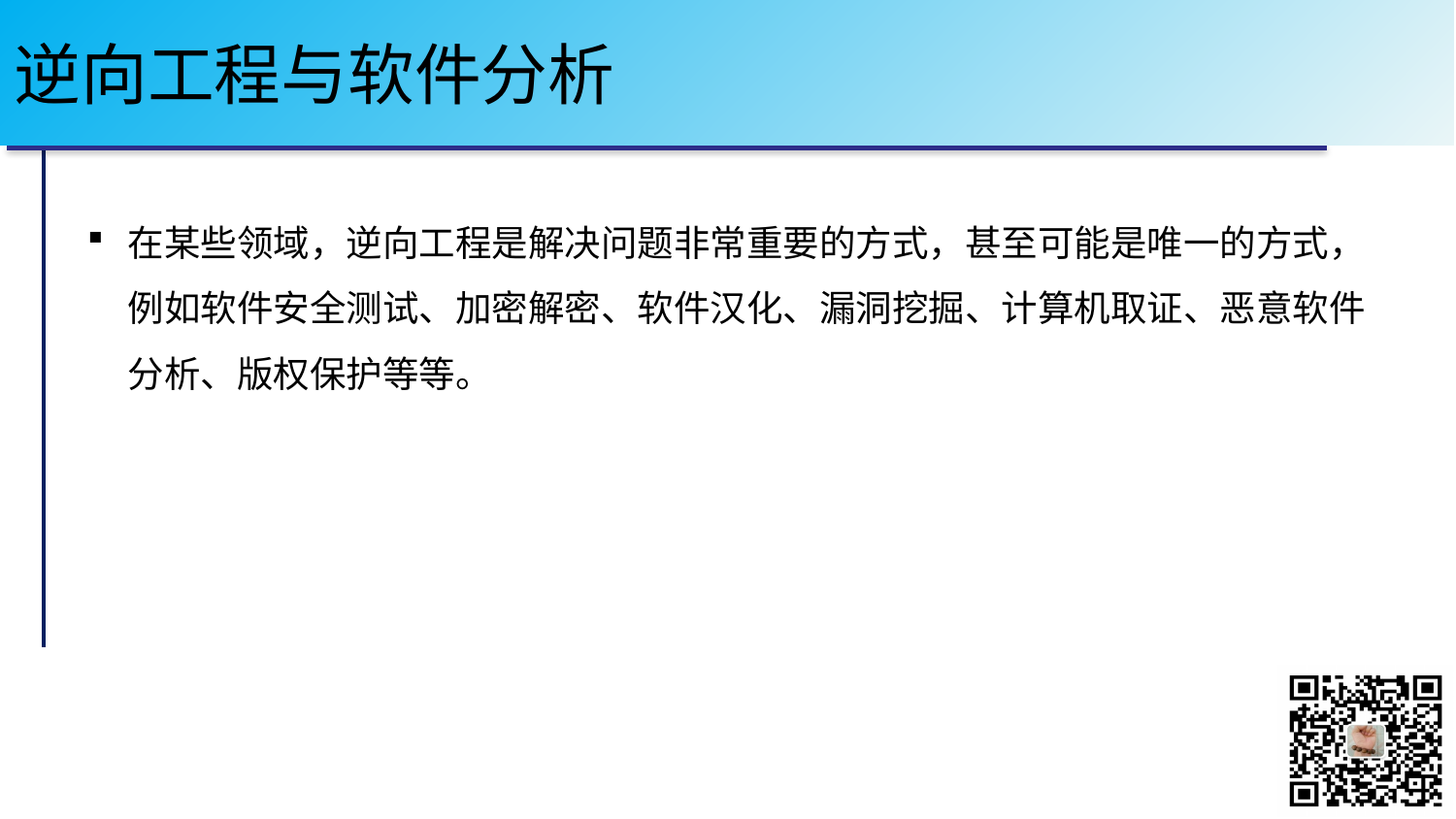

# 逆向工程与软件分析
在某些领域，逆向工程是解决问题非常重要的方式，甚至可能是唯一的方式，例如软件安全测试、加密解密、软件汉化、漏洞挖掘、计算机取证、恶意软件分析、版权保护等等。